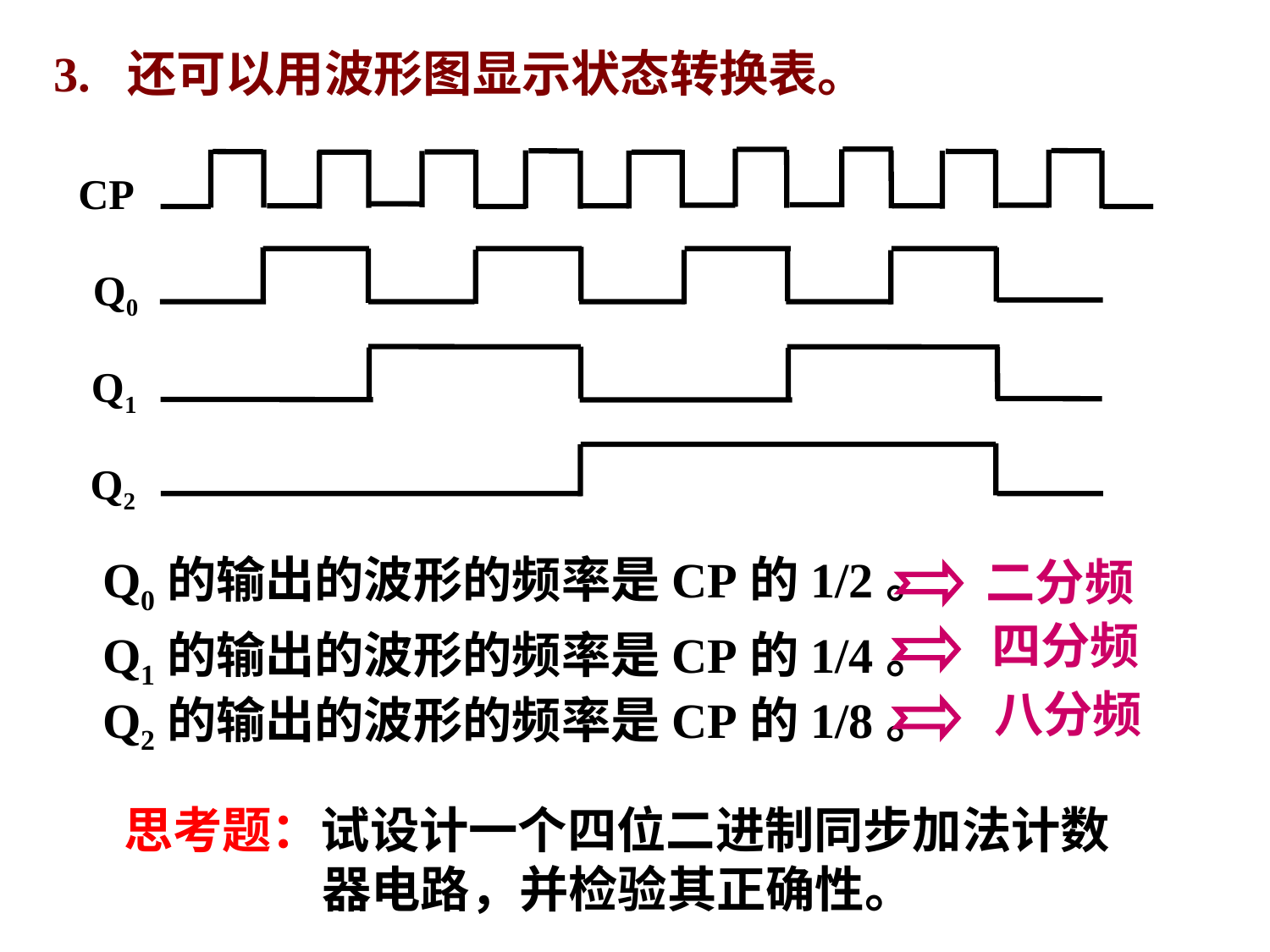

3.  还可以用波形图显示状态转换表。

CP

Q0

Q1

Q2

Q0的输出的波形的频率是CP的1/2。
Q1的输出的波形的频率是CP的1/4。
Q2的输出的波形的频率是CP的1/8。
二分频

四分频

八分频

思考题：试设计一个四位二进制同步加法计数器电路，并检验其正确性。